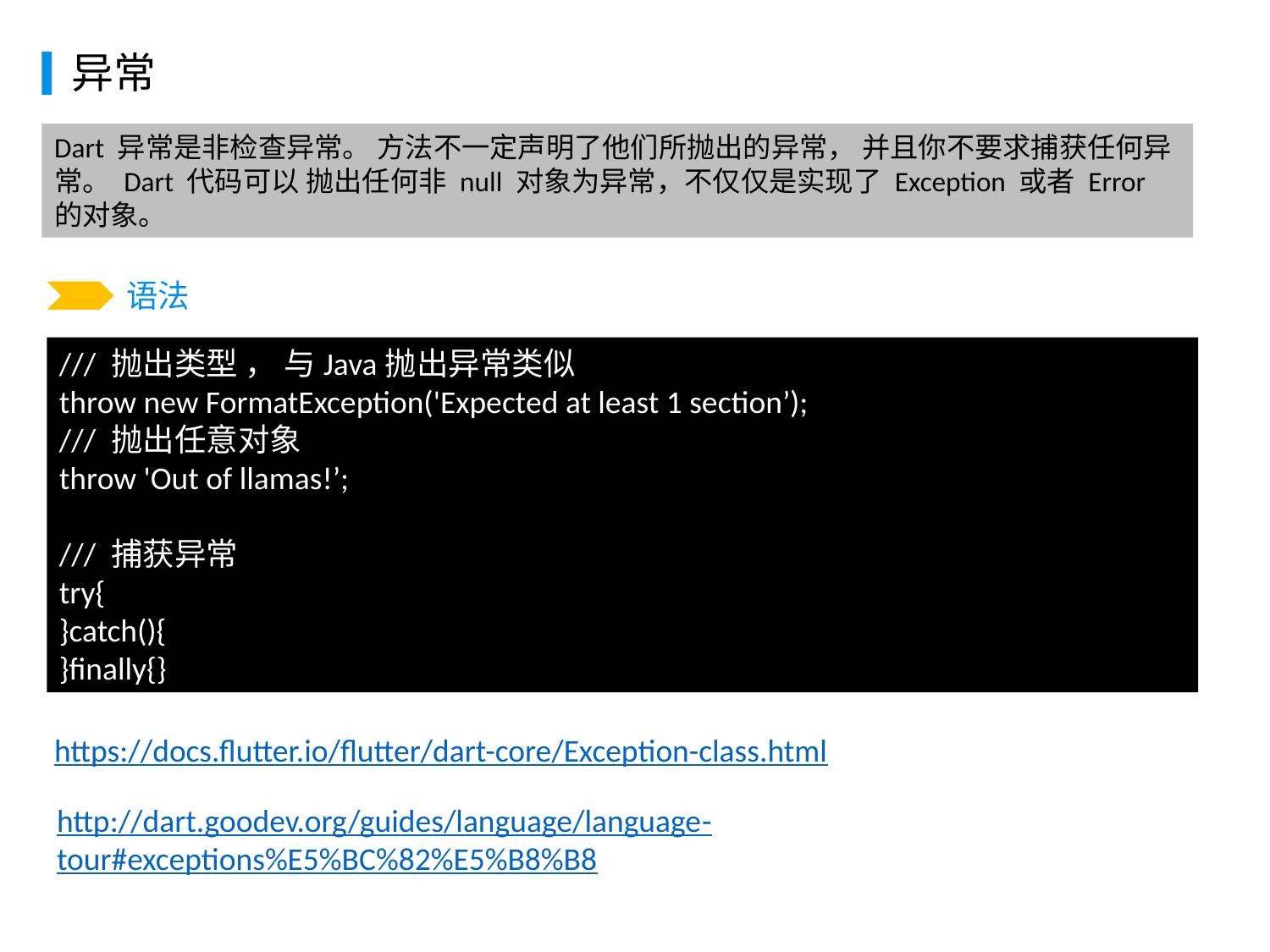

异常

Dart 异常是非检查异常。 方法不一定声明了他们所抛出的异常， 并且你不要求捕获任何异常。 Dart 代码可以 抛出任何非 null 对象为异常，不仅仅是实现了 Exception 或者 Error 的对象。
语法

/// 抛出类型 ， 与Java抛出异常类似
throw new FormatException('Expected at least 1 section’);
/// 抛出任意对象
throw 'Out of llamas!’;

/// 捕获异常
try{
}catch(){
}finally{}
https://docs.flutter.io/flutter/dart-core/Exception-class.html
http://dart.goodev.org/guides/language/language-tour#exceptions%E5%BC%82%E5%B8%B8